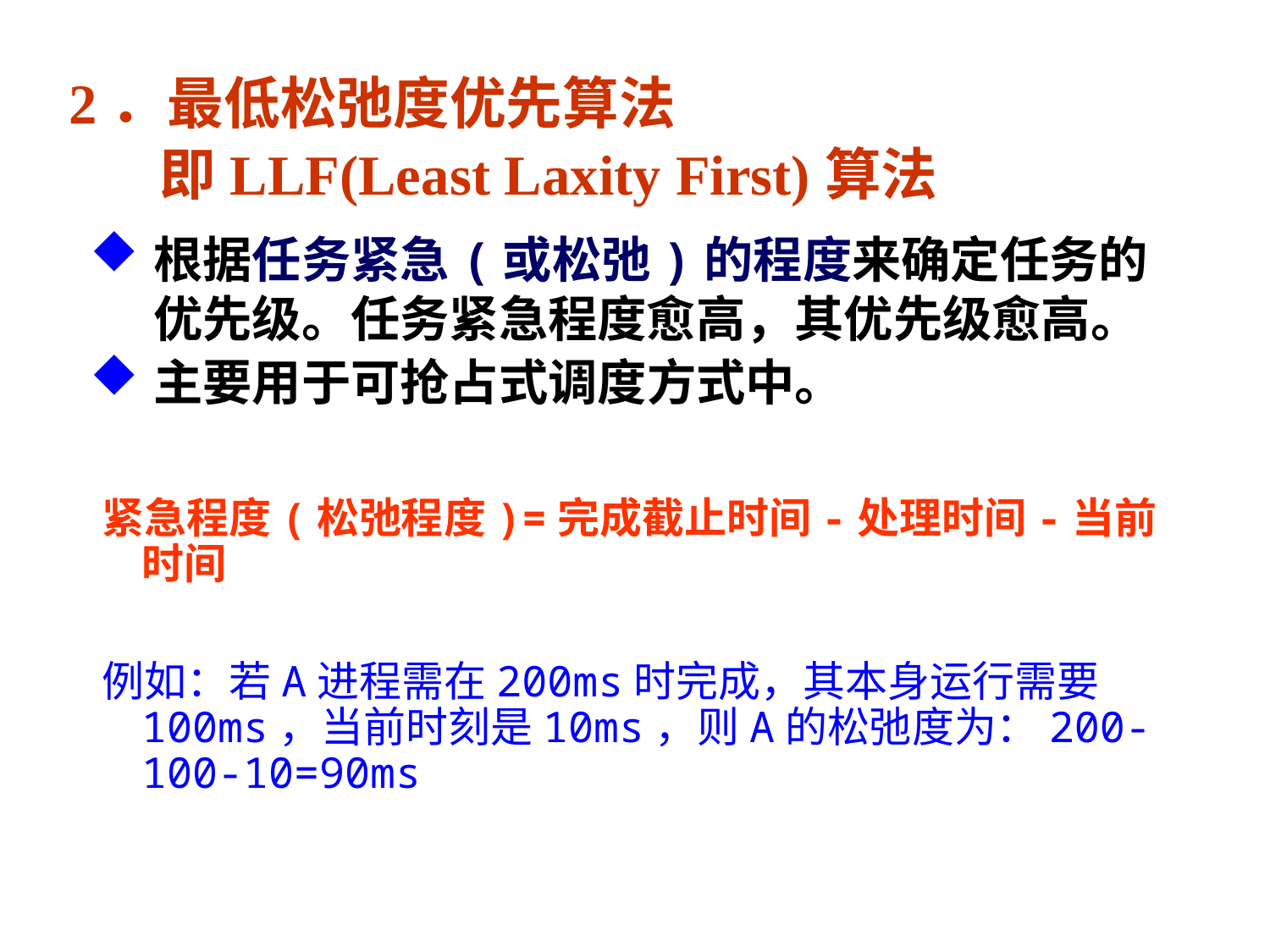

2．最低松弛度优先算法
      即LLF(Least Laxity First)算法
根据任务紧急(或松弛)的程度来确定任务的优先级。任务紧急程度愈高，其优先级愈高。
主要用于可抢占式调度方式中。
紧急程度(松弛程度)=完成截止时间-处理时间-当前时间

例如：若A进程需在200ms时完成，其本身运行需要100ms，当前时刻是10ms，则A的松弛度为：200-100-10=90ms
62